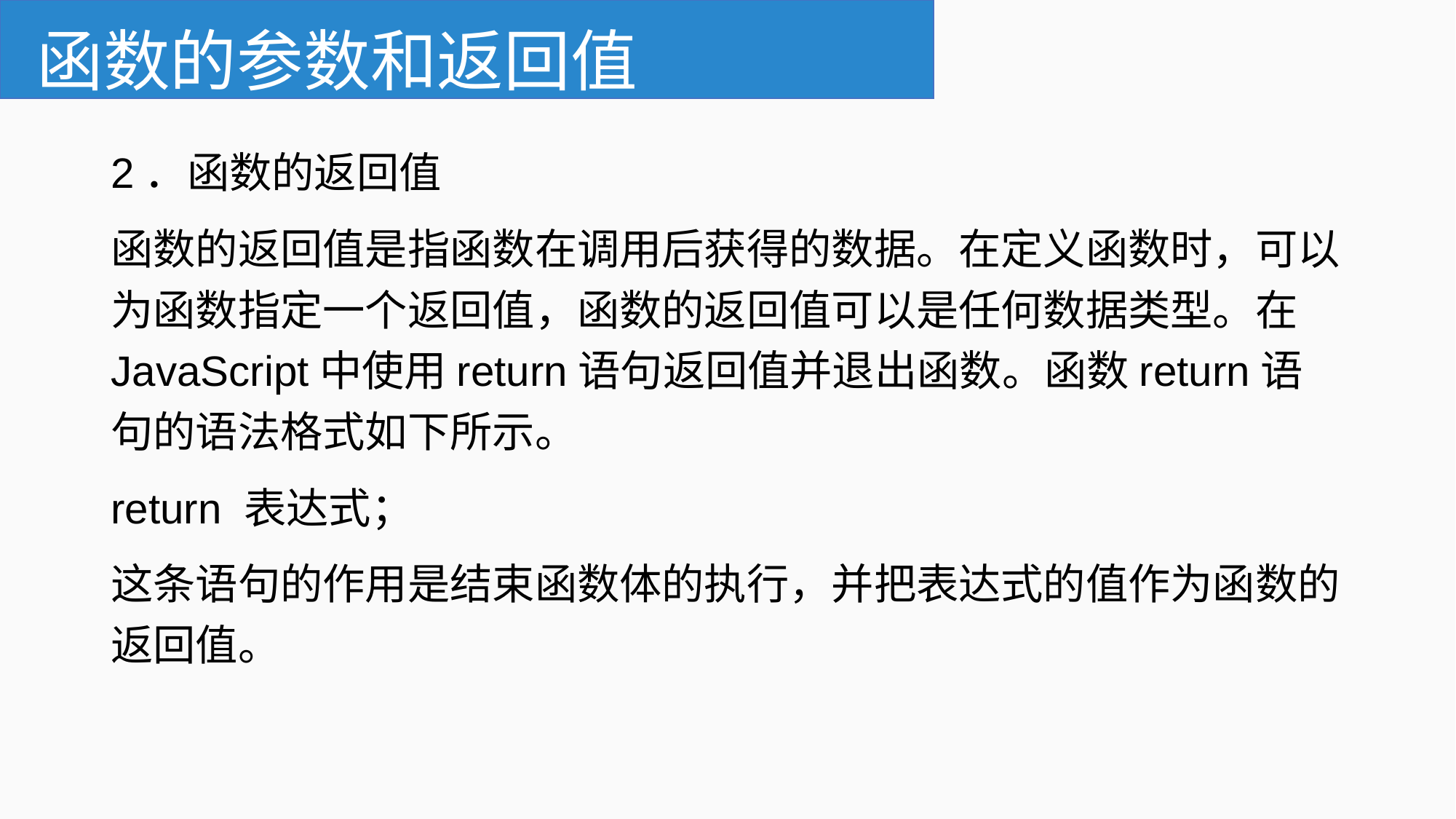

# 函数的参数和返回值
2．函数的返回值
函数的返回值是指函数在调用后获得的数据。在定义函数时，可以为函数指定一个返回值，函数的返回值可以是任何数据类型。在JavaScript中使用return语句返回值并退出函数。函数return语句的语法格式如下所示。
return 表达式；
这条语句的作用是结束函数体的执行，并把表达式的值作为函数的返回值。